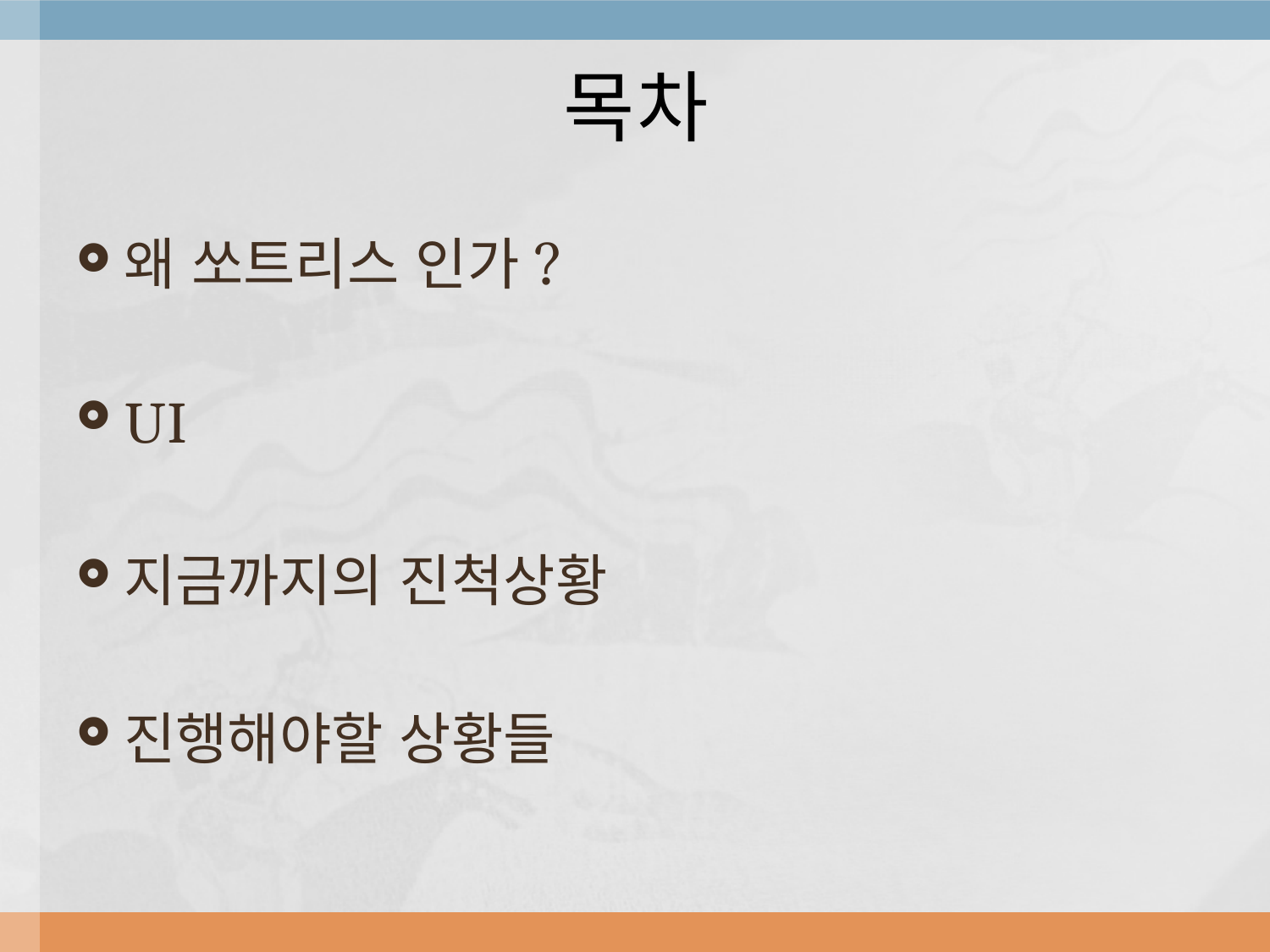

# 목차
왜 쏘트리스 인가?

UI

지금까지의 진척상황

진행해야할 상황들